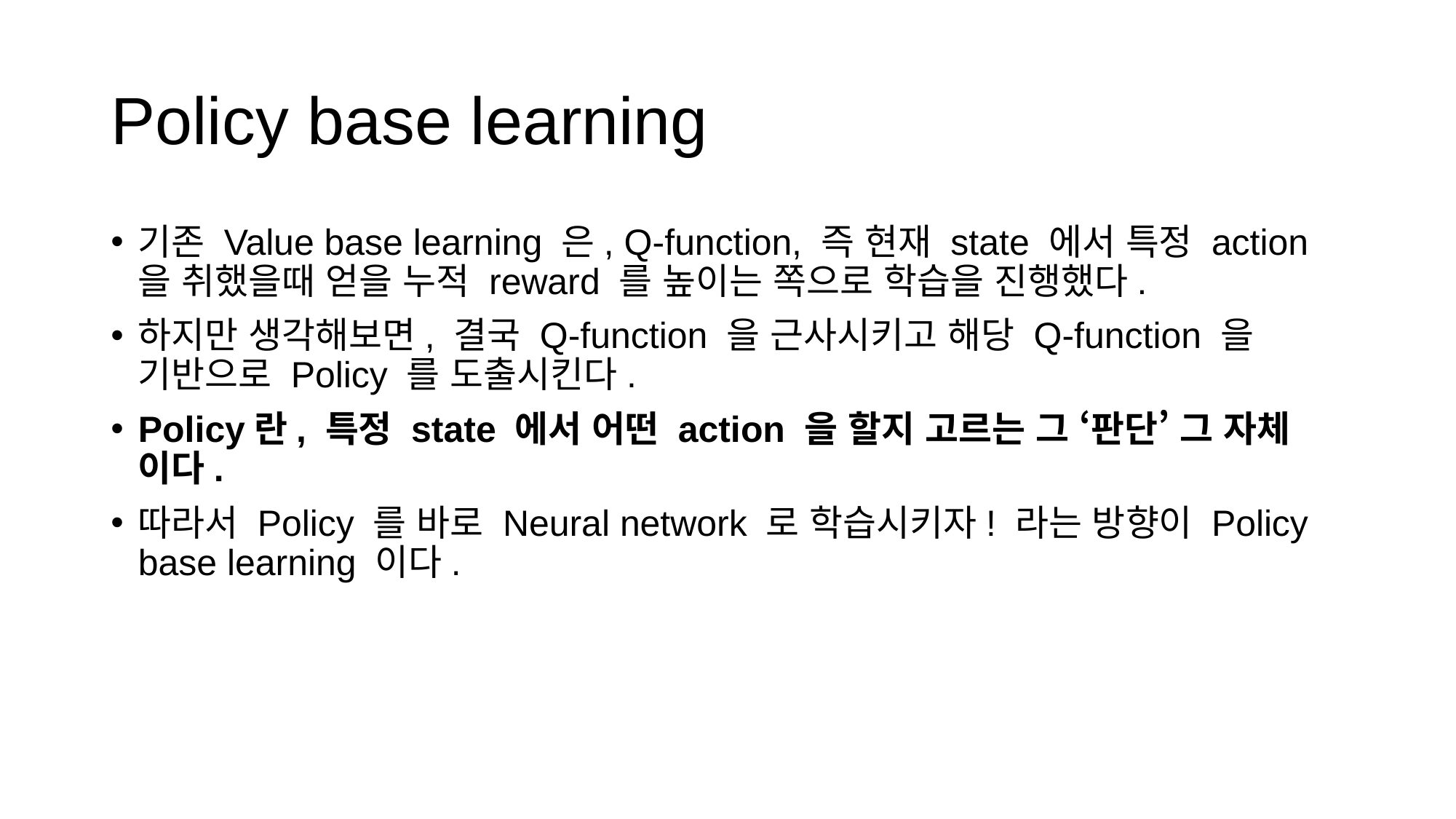

# Policy base learning
기존 Value base learning 은, Q-function, 즉 현재 state 에서 특정 action 을 취했을때 얻을 누적 reward 를 높이는 쪽으로 학습을 진행했다.
하지만 생각해보면, 결국 Q-function 을 근사시키고 해당 Q-function 을 기반으로 Policy 를 도출시킨다.
Policy란, 특정 state 에서 어떤 action 을 할지 고르는 그 ‘판단’ 그 자체 이다.
따라서 Policy 를 바로 Neural network 로 학습시키자! 라는 방향이 Policy base learning 이다.